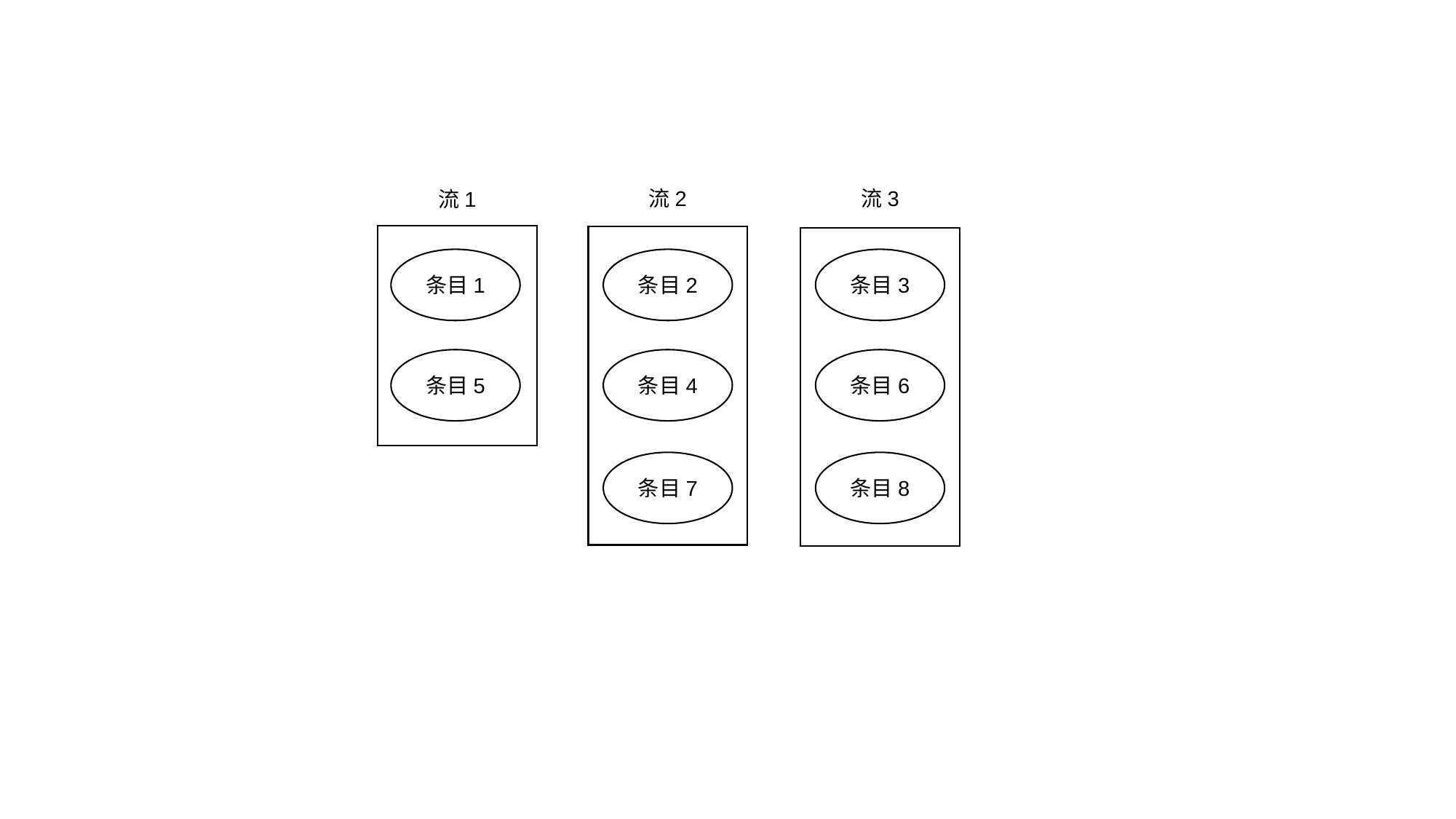

流3
流2
流1

条目1
条目2
条目3
条目5
条目4
条目6
条目7
条目8